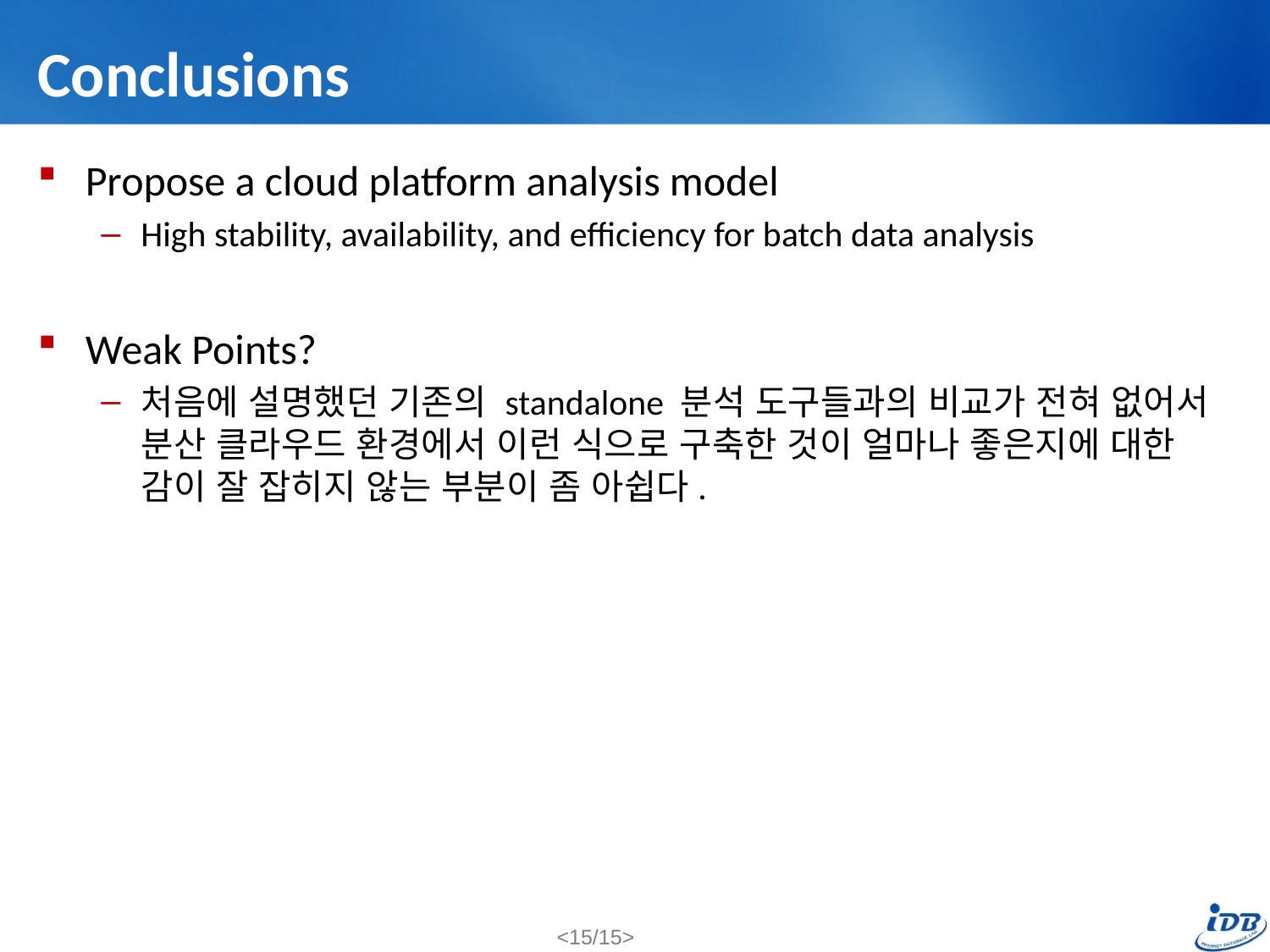

# Conclusions
Propose a cloud platform analysis model
High stability, availability, and efficiency for batch data analysis

Weak Points?
처음에 설명했던 기존의 standalone 분석 도구들과의 비교가 전혀 없어서 분산 클라우드 환경에서 이런 식으로 구축한 것이 얼마나 좋은지에 대한 감이 잘 잡히지 않는 부분이 좀 아쉽다.